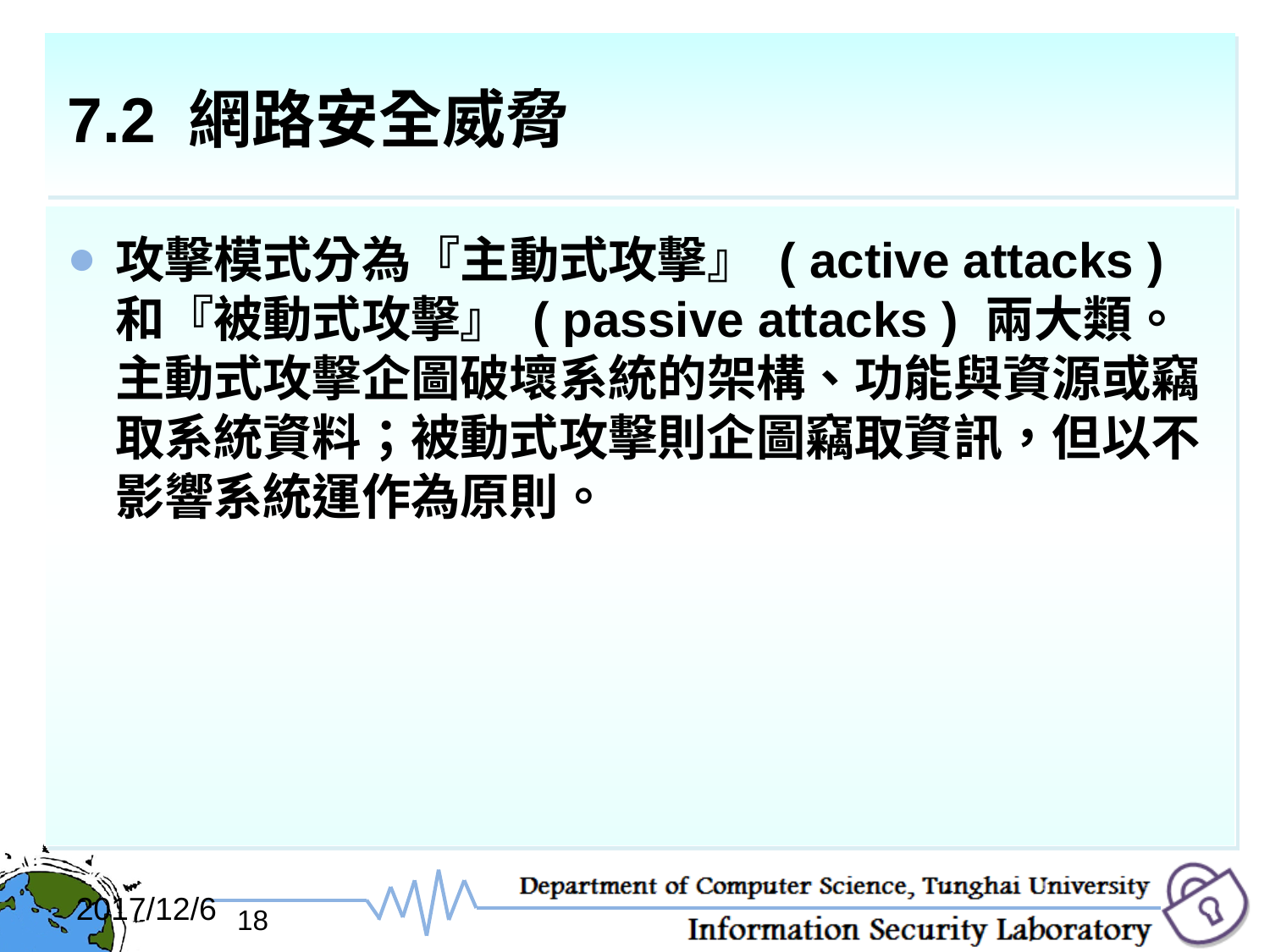

# 7.2 網路安全威脅
攻擊模式分為『主動式攻擊』 ( active attacks ) 和『被動式攻擊』 ( passive attacks ) 兩大類。主動式攻擊企圖破壞系統的架構、功能與資源或竊取系統資料；被動式攻擊則企圖竊取資訊，但以不影響系統運作為原則。

2017/12/6
18